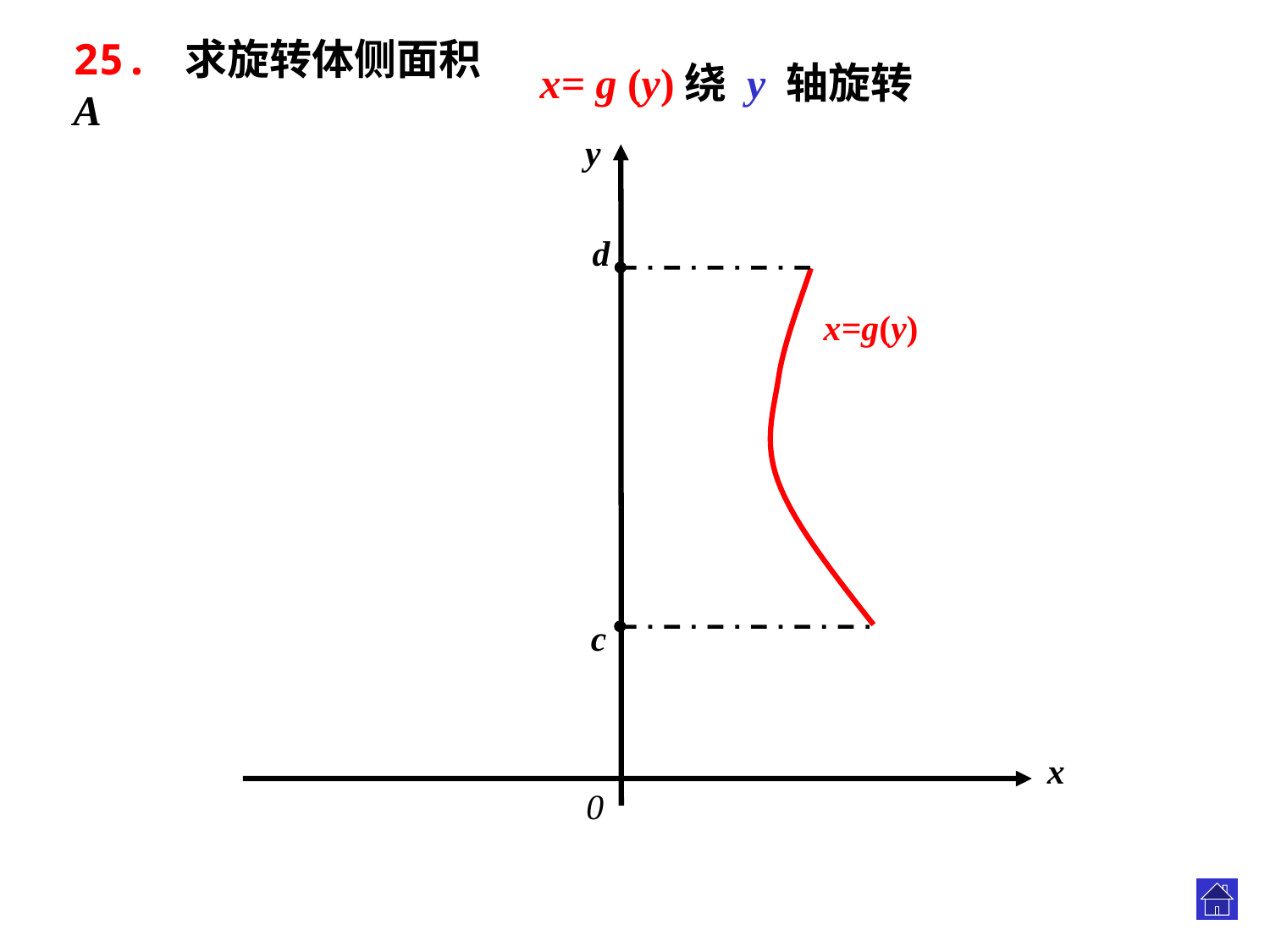

x= g (y)绕 y 轴旋转
25. 求旋转体侧面积A
y

x
0

d

x=g(y)
c